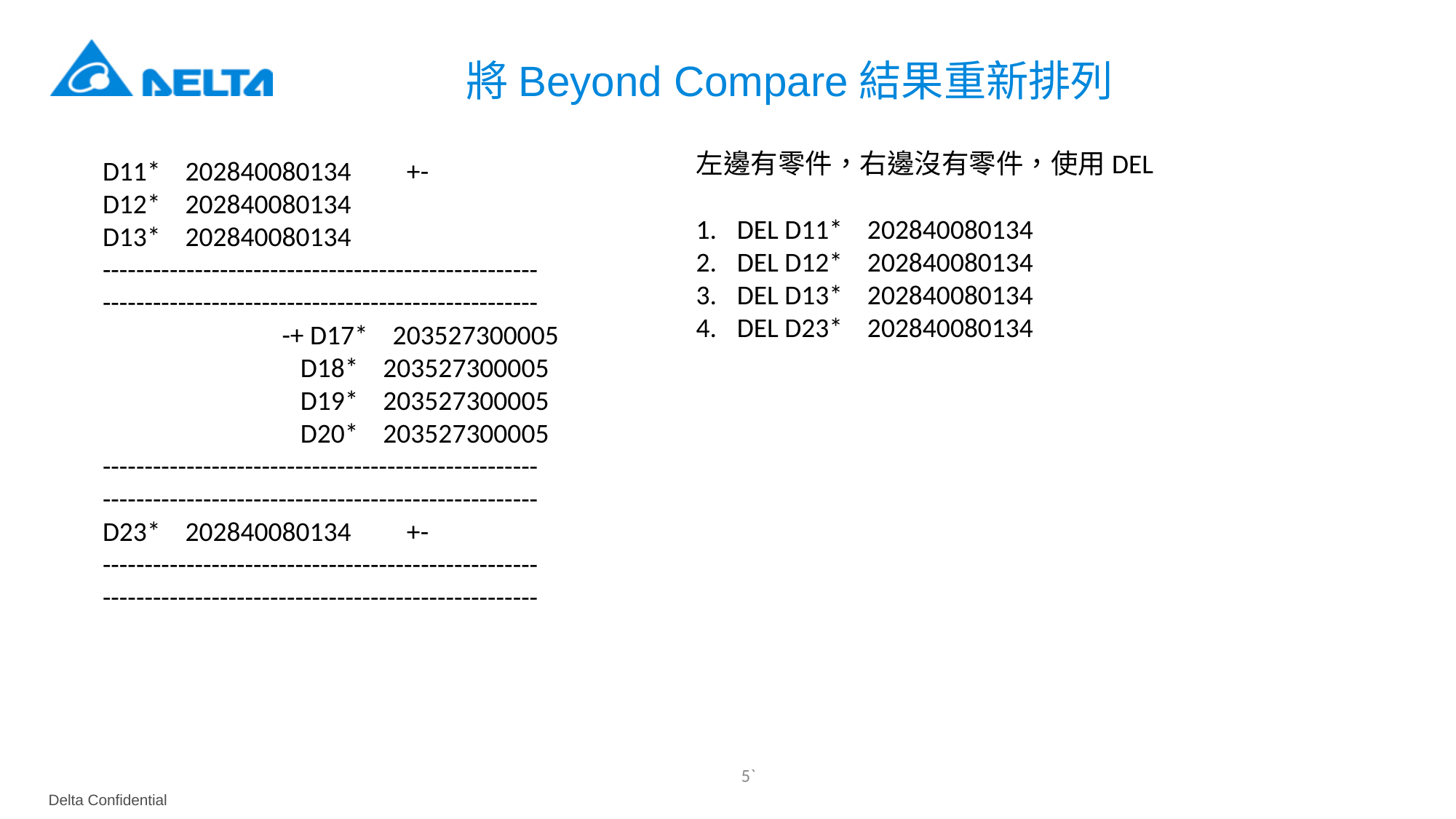

將Beyond Compare結果重新排列

左邊有零件，右邊沒有零件，使用DEL

DEL D11*    202840080134
DEL D12*    202840080134
DEL D13*    202840080134
DEL D23*    202840080134

D11*    202840080134         +-
D12*    202840080134
D13*    202840080134
----------------------------------------------------
----------------------------------------------------
                             -+ D17*    203527300005
                                D18*    203527300005
                                D19*    203527300005
                                D20*    203527300005
----------------------------------------------------
----------------------------------------------------
D23*    202840080134         +-
----------------------------------------------------
----------------------------------------------------
5`